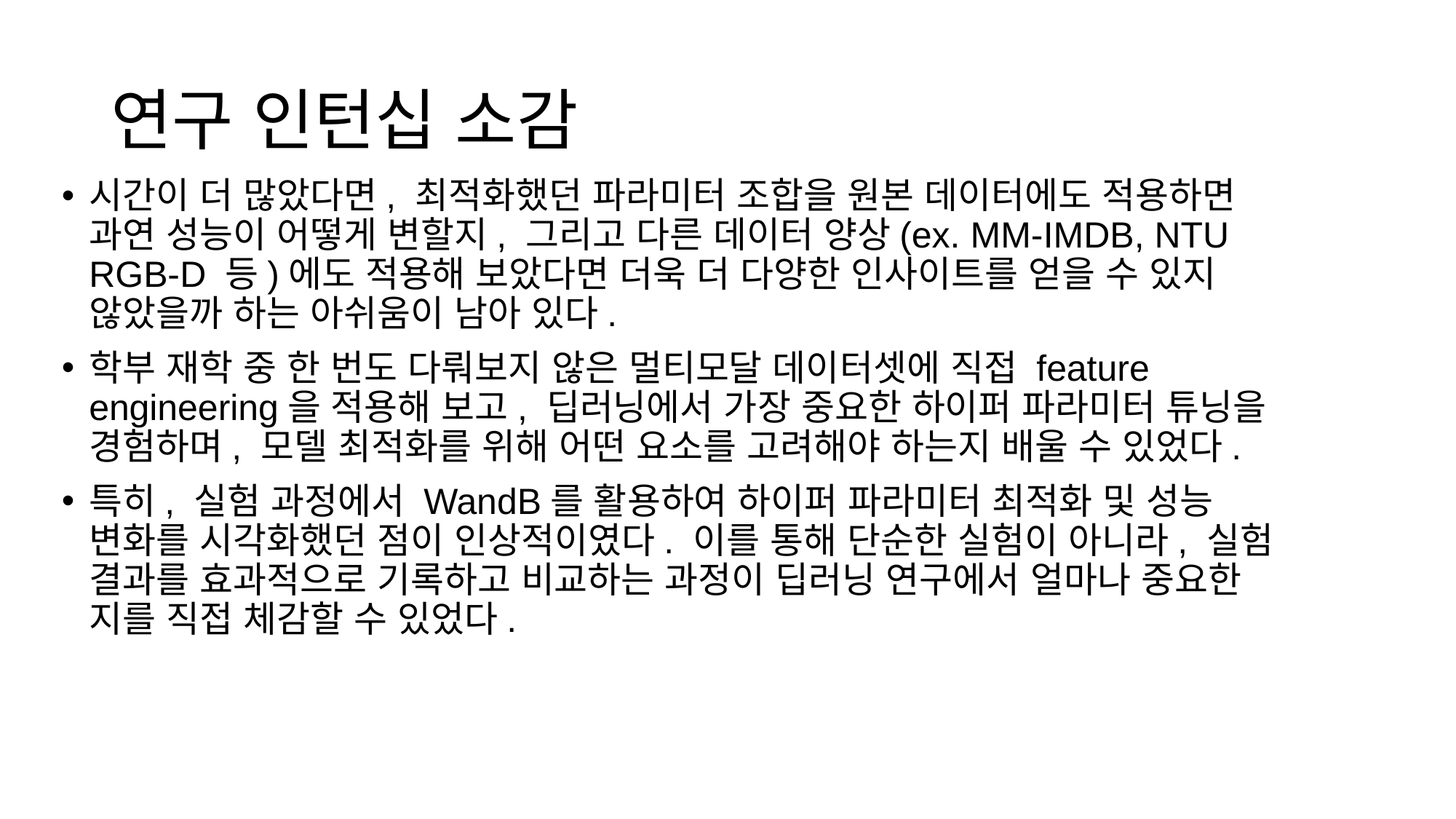

# 연구 인턴십 소감
시간이 더 많았다면, 최적화했던 파라미터 조합을 원본 데이터에도 적용하면 과연 성능이 어떻게 변할지, 그리고 다른 데이터 양상(ex. MM-IMDB, NTU RGB-D 등)에도 적용해 보았다면 더욱 더 다양한 인사이트를 얻을 수 있지 않았을까 하는 아쉬움이 남아 있다.
학부 재학 중 한 번도 다뤄보지 않은 멀티모달 데이터셋에 직접 feature engineering을 적용해 보고, 딥러닝에서 가장 중요한 하이퍼 파라미터 튜닝을 경험하며, 모델 최적화를 위해 어떤 요소를 고려해야 하는지 배울 수 있었다.
특히, 실험 과정에서 WandB를 활용하여 하이퍼 파라미터 최적화 및 성능 변화를 시각화했던 점이 인상적이였다. 이를 통해 단순한 실험이 아니라, 실험 결과를 효과적으로 기록하고 비교하는 과정이 딥러닝 연구에서 얼마나 중요한 지를 직접 체감할 수 있었다.